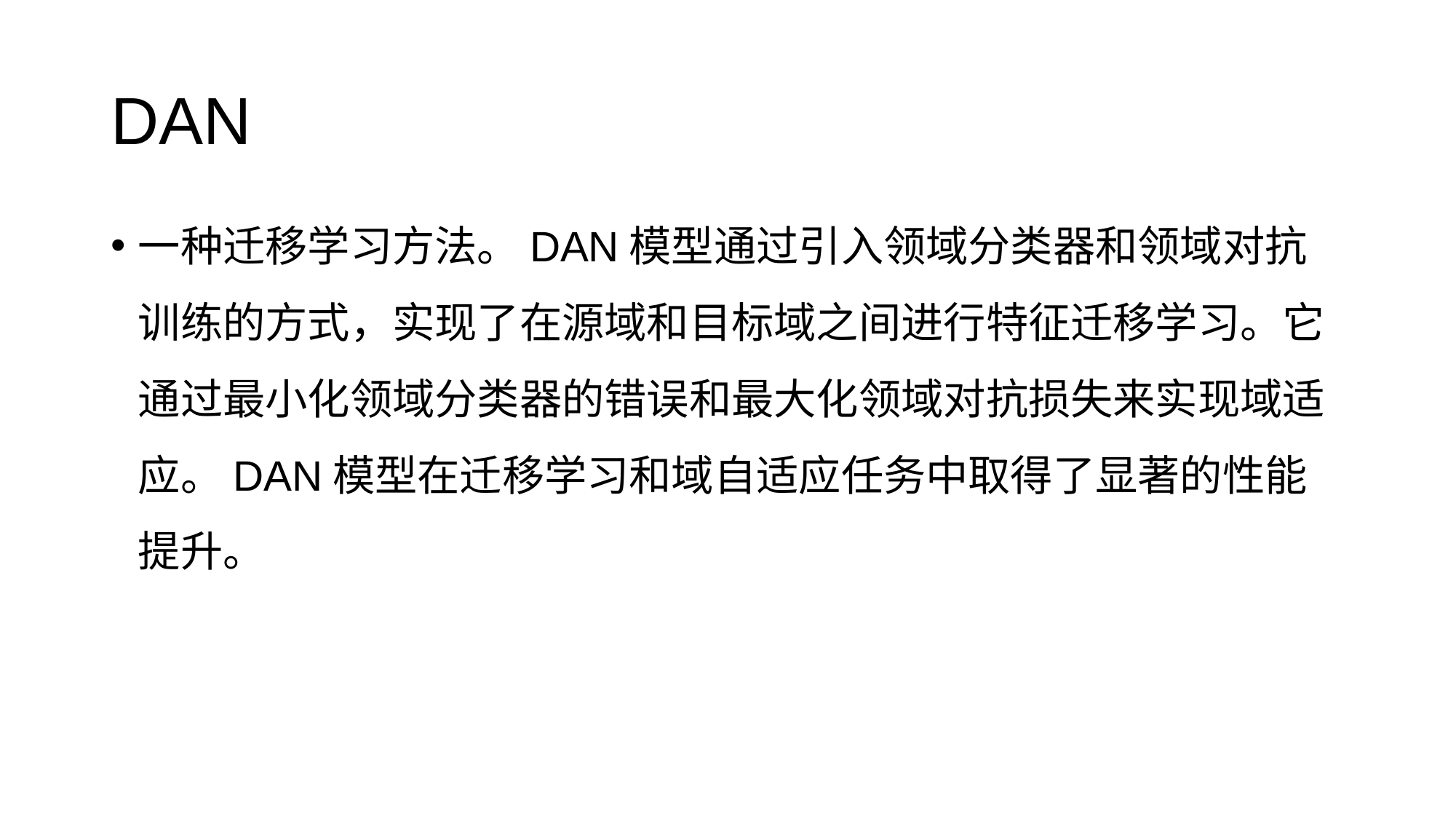

# DAN
一种迁移学习方法。DAN模型通过引入领域分类器和领域对抗训练的方式，实现了在源域和目标域之间进行特征迁移学习。它通过最小化领域分类器的错误和最大化领域对抗损失来实现域适应。DAN模型在迁移学习和域自适应任务中取得了显著的性能提升。